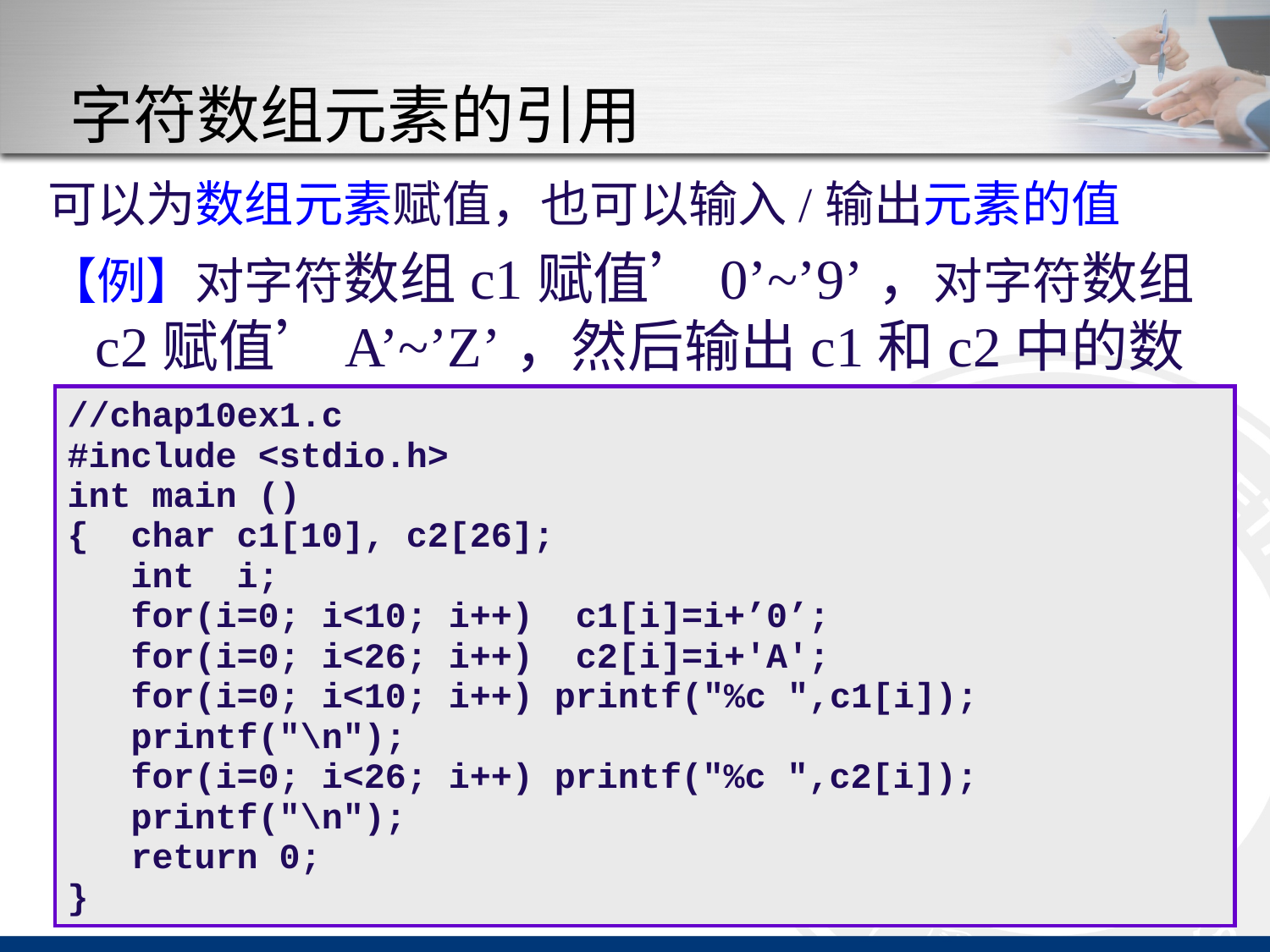

# 字符数组元素的引用
可以为数组元素赋值，也可以输入/输出元素的值
【例】对字符数组c1赋值’0’~’9’，对字符数组c2赋值’A’~’Z’，然后输出c1和c2中的数据
//chap10ex1.c
#include <stdio.h>
int main ()
{  char c1[10], c2[26];
   int  i;
   for(i=0; i<10; i++)  c1[i]=i+’0’;
   for(i=0; i<26; i++)  c2[i]=i+'A';
   for(i=0; i<10; i++) printf("%c ",c1[i]);
   printf("\n");
   for(i=0; i<26; i++) printf("%c ",c2[i]);
   printf("\n");
   return 0;
}